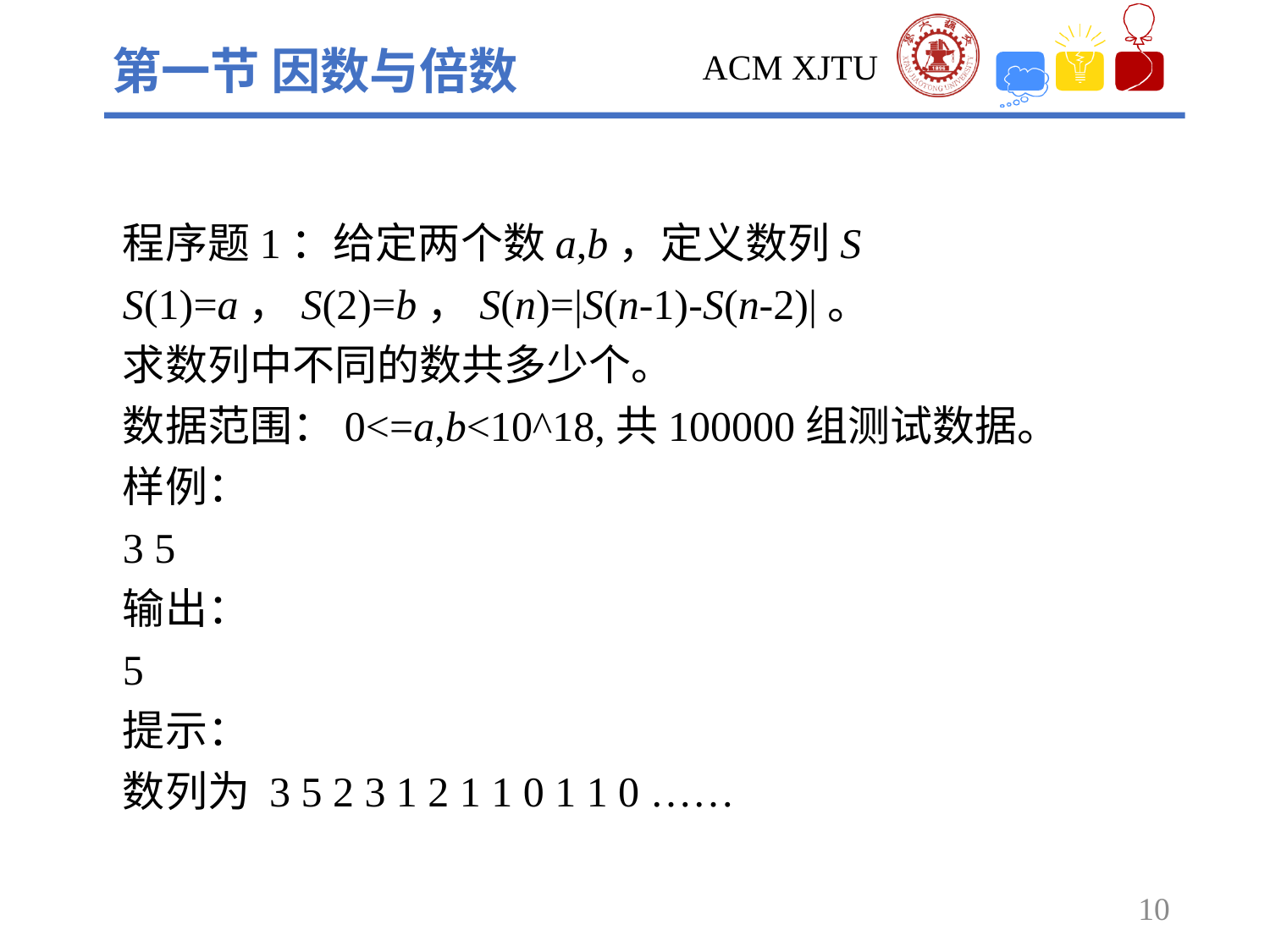

第一节 因数与倍数
程序题1：给定两个数a,b，定义数列S
S(1)=a，S(2)=b，S(n)=|S(n-1)-S(n-2)|。
求数列中不同的数共多少个。
数据范围：0<=a,b<10^18,共100000组测试数据。
样例：
3 5
输出：
5
提示：
数列为 3 5 2 3 1 2 1 1 0 1 1 0 ……
10